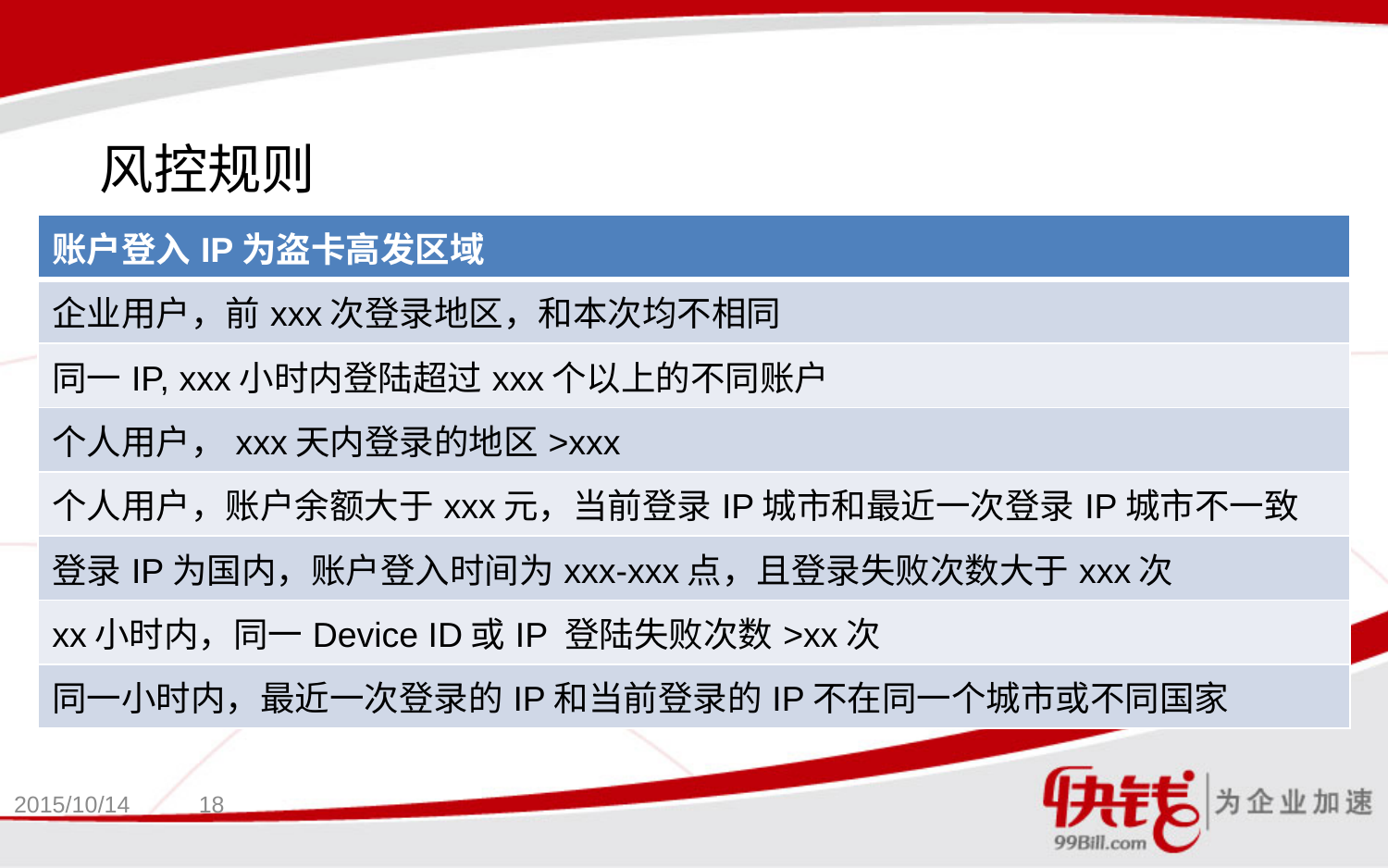

# 风控规则
| 账户登入IP为盗卡高发区域 |
| --- |
| 企业用户，前xxx次登录地区，和本次均不相同 |
| 同一IP, xxx小时内登陆超过xxx个以上的不同账户 |
| 个人用户，xxx天内登录的地区>xxx |
| 个人用户，账户余额大于xxx元，当前登录IP城市和最近一次登录IP城市不一致 |
| 登录IP为国内，账户登入时间为xxx-xxx点，且登录失败次数大于xxx次 |
| xx小时内，同一Device ID或IP 登陆失败次数>xx次 |
| 同一小时内，最近一次登录的IP和当前登录的IP不在同一个城市或不同国家 |

2015/10/14
18